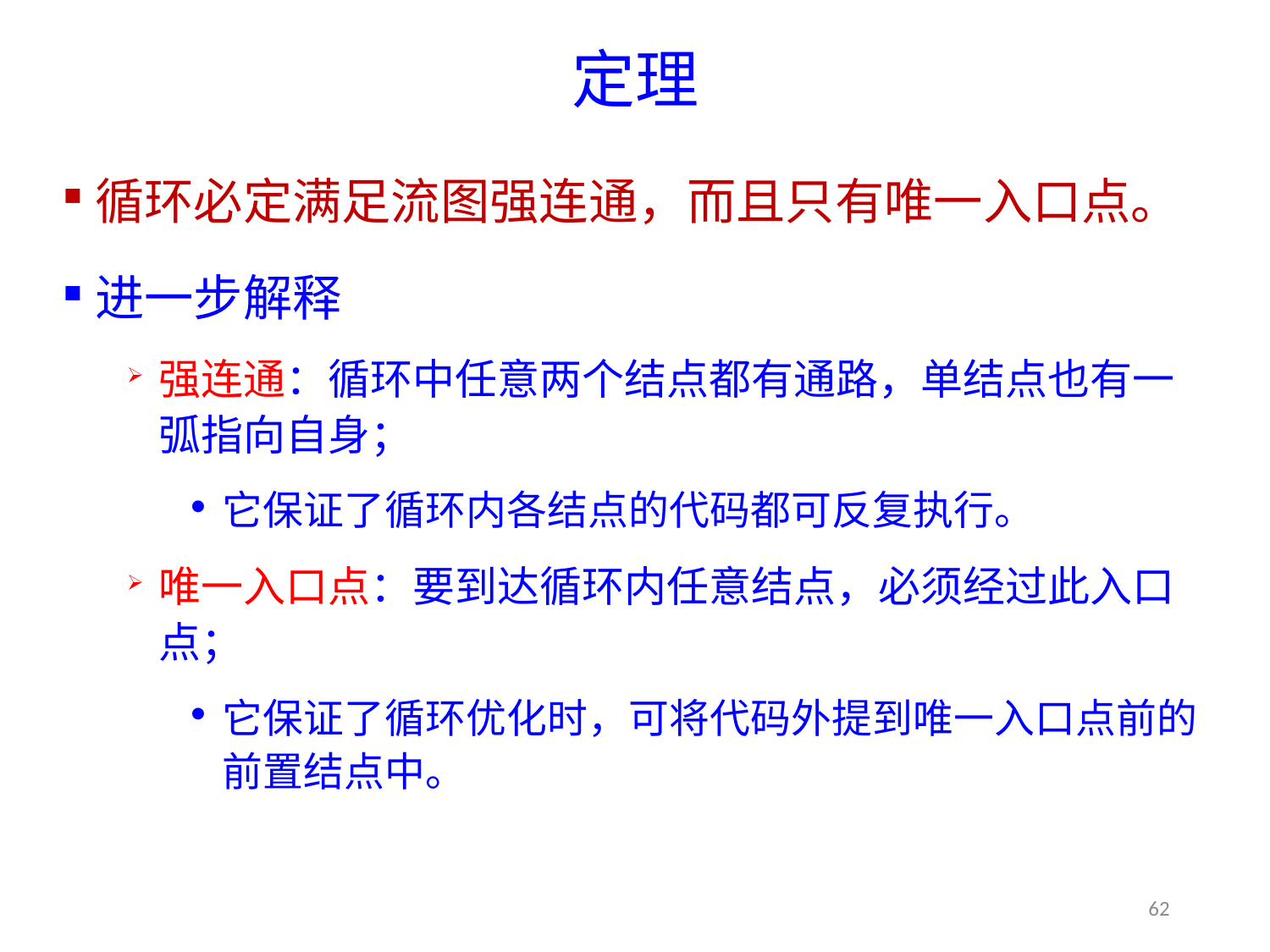

# 定理
循环必定满足流图强连通，而且只有唯一入口点。
进一步解释
强连通：循环中任意两个结点都有通路，单结点也有一弧指向自身；
它保证了循环内各结点的代码都可反复执行。
唯一入口点：要到达循环内任意结点，必须经过此入口点；
它保证了循环优化时，可将代码外提到唯一入口点前的前置结点中。
62